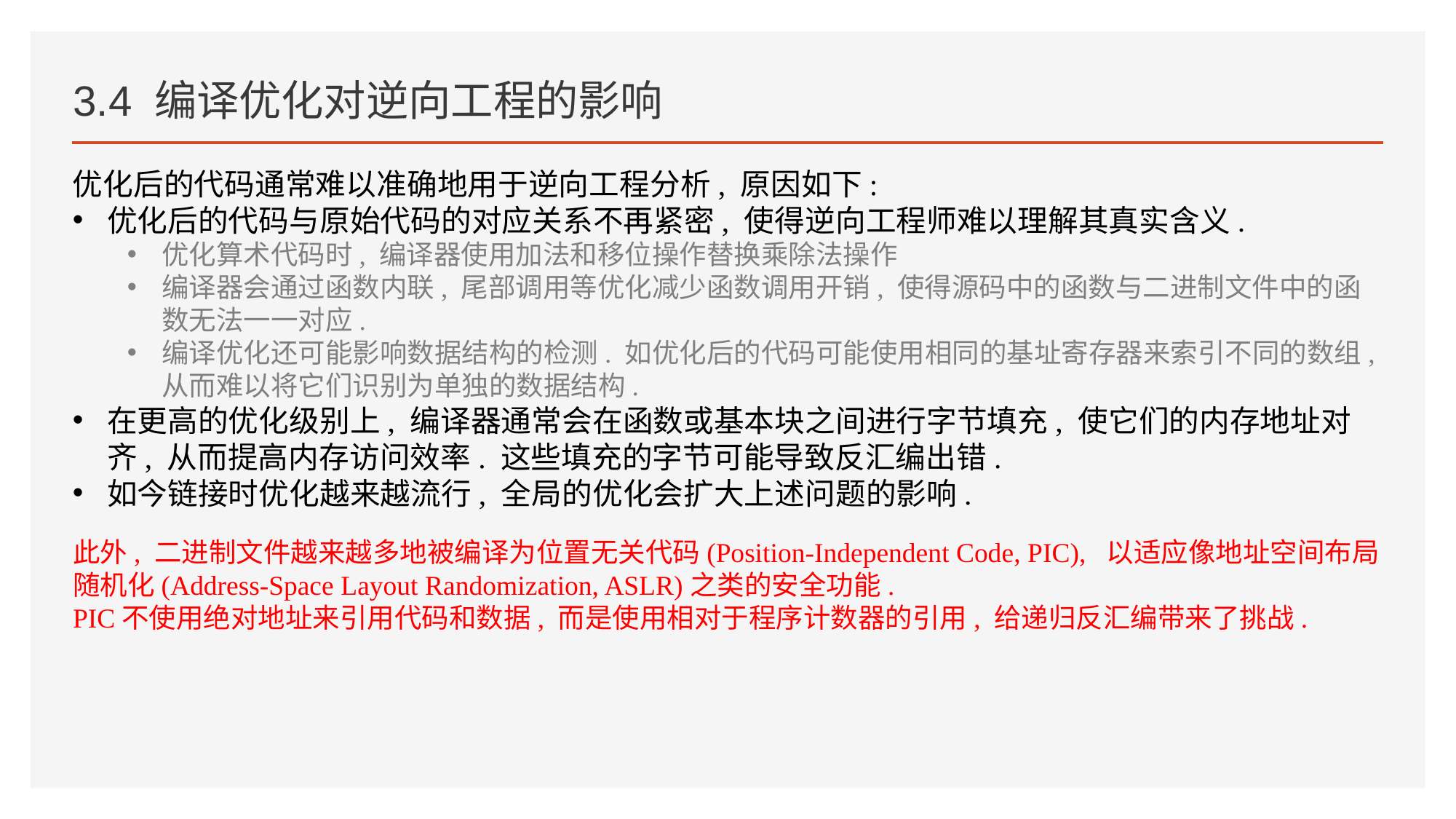

# 3.4 编译优化对逆向工程的影响
优化后的代码通常难以准确地用于逆向工程分析, 原因如下:
优化后的代码与原始代码的对应关系不再紧密, 使得逆向工程师难以理解其真实含义.
优化算术代码时, 编译器使用加法和移位操作替换乘除法操作
编译器会通过函数内联, 尾部调用等优化减少函数调用开销, 使得源码中的函数与二进制文件中的函数无法一一对应.
编译优化还可能影响数据结构的检测. 如优化后的代码可能使用相同的基址寄存器来索引不同的数组, 从而难以将它们识别为单独的数据结构.
在更高的优化级别上, 编译器通常会在函数或基本块之间进行字节填充, 使它们的内存地址对齐, 从而提高内存访问效率. 这些填充的字节可能导致反汇编出错.
如今链接时优化越来越流行, 全局的优化会扩大上述问题的影响.
此外, 二进制文件越来越多地被编译为位置无关代码(Position-Independent Code, PIC),  以适应像地址空间布局随机化(Address-Space Layout Randomization, ASLR)之类的安全功能.
PIC不使用绝对地址来引用代码和数据, 而是使用相对于程序计数器的引用, 给递归反汇编带来了挑战.